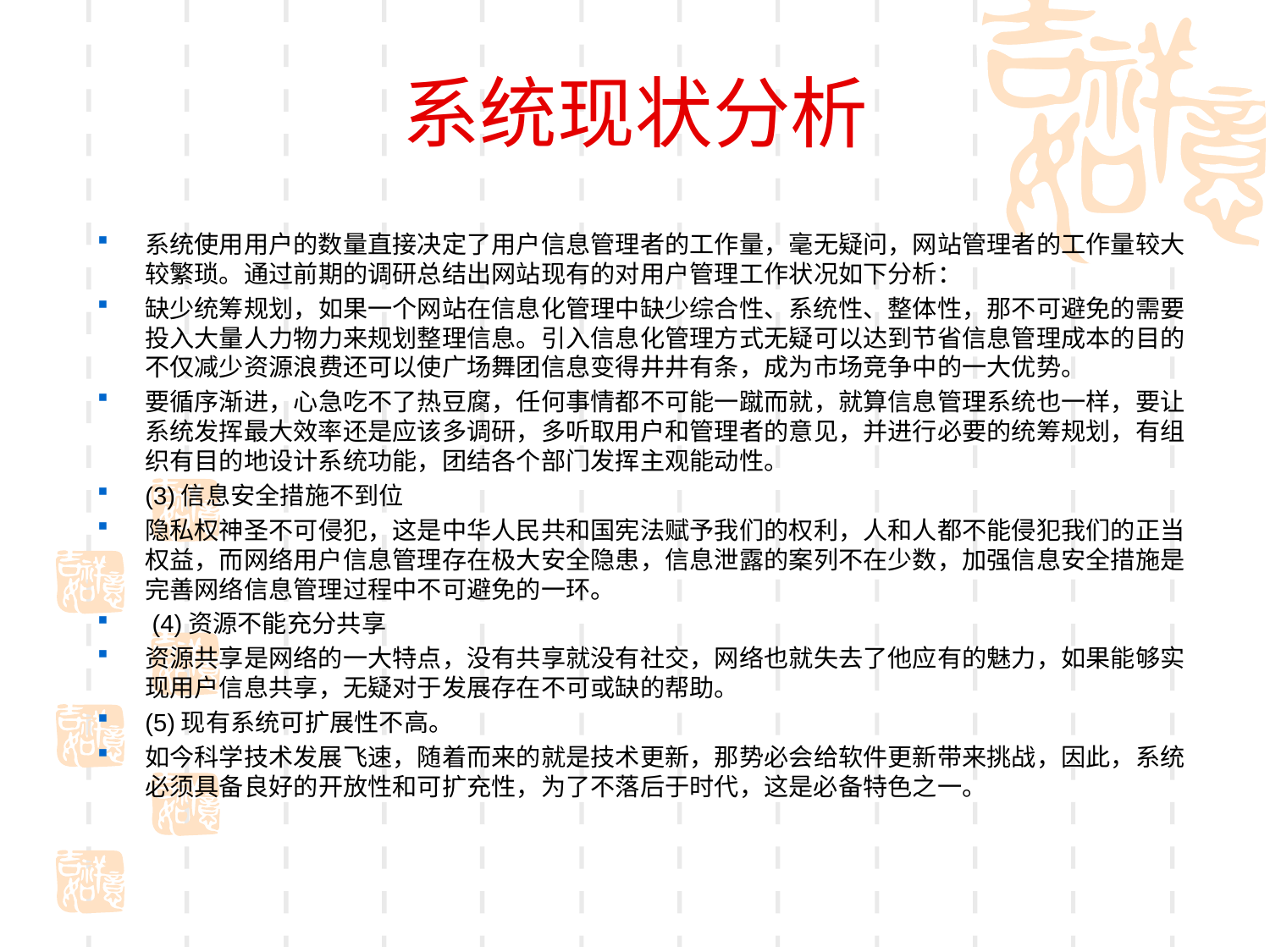

# 系统现状分析
系统使用用户的数量直接决定了用户信息管理者的工作量，毫无疑问，网站管理者的工作量较大较繁琐。通过前期的调研总结出网站现有的对用户管理工作状况如下分析：
缺少统筹规划，如果一个网站在信息化管理中缺少综合性、系统性、整体性，那不可避免的需要投入大量人力物力来规划整理信息。引入信息化管理方式无疑可以达到节省信息管理成本的目的不仅减少资源浪费还可以使广场舞团信息变得井井有条，成为市场竞争中的一大优势。
要循序渐进，心急吃不了热豆腐，任何事情都不可能一蹴而就，就算信息管理系统也一样，要让系统发挥最大效率还是应该多调研，多听取用户和管理者的意见，并进行必要的统筹规划，有组织有目的地设计系统功能，团结各个部门发挥主观能动性。
(3)信息安全措施不到位
隐私权神圣不可侵犯，这是中华人民共和国宪法赋予我们的权利，人和人都不能侵犯我们的正当权益，而网络用户信息管理存在极大安全隐患，信息泄露的案列不在少数，加强信息安全措施是完善网络信息管理过程中不可避免的一环。
 (4)资源不能充分共享
资源共享是网络的一大特点，没有共享就没有社交，网络也就失去了他应有的魅力，如果能够实现用户信息共享，无疑对于发展存在不可或缺的帮助。
(5)现有系统可扩展性不高。
如今科学技术发展飞速，随着而来的就是技术更新，那势必会给软件更新带来挑战，因此，系统必须具备良好的开放性和可扩充性，为了不落后于时代，这是必备特色之一。